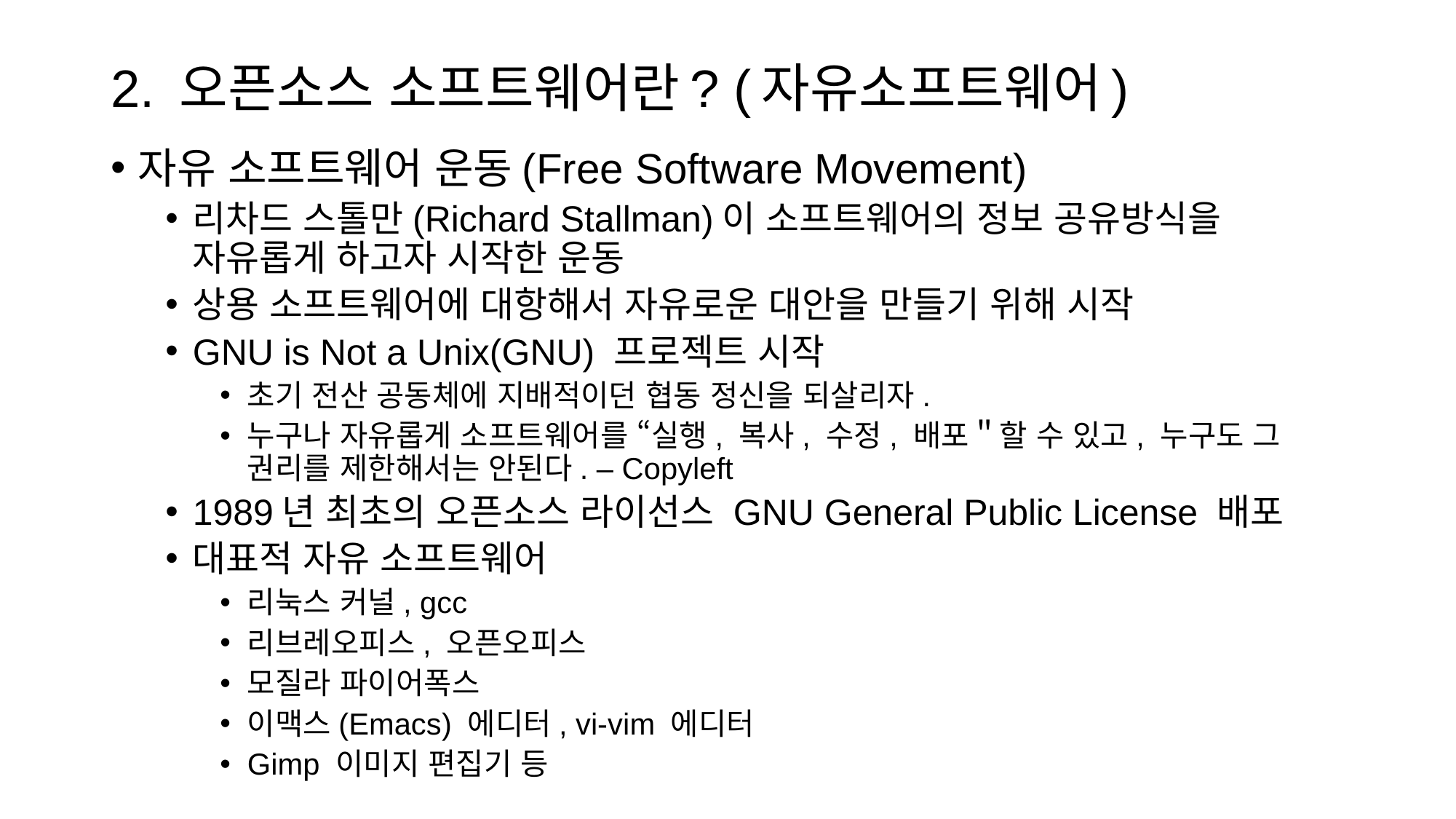

# 2. 오픈소스 소프트웨어란? (자유소프트웨어)
자유 소프트웨어 운동(Free Software Movement)
리차드 스톨만(Richard Stallman)이 소프트웨어의 정보 공유방식을 자유롭게 하고자 시작한 운동
상용 소프트웨어에 대항해서 자유로운 대안을 만들기 위해 시작
GNU is Not a Unix(GNU) 프로젝트 시작
초기 전산 공동체에 지배적이던 협동 정신을 되살리자.
누구나 자유롭게 소프트웨어를 “실행, 복사, 수정, 배포＂할 수 있고, 누구도 그 권리를 제한해서는 안된다. – Copyleft
1989년 최초의 오픈소스 라이선스 GNU General Public License 배포
대표적 자유 소프트웨어
리눅스 커널, gcc
리브레오피스, 오픈오피스
모질라 파이어폭스
이맥스(Emacs) 에디터, vi-vim 에디터
Gimp 이미지 편집기 등